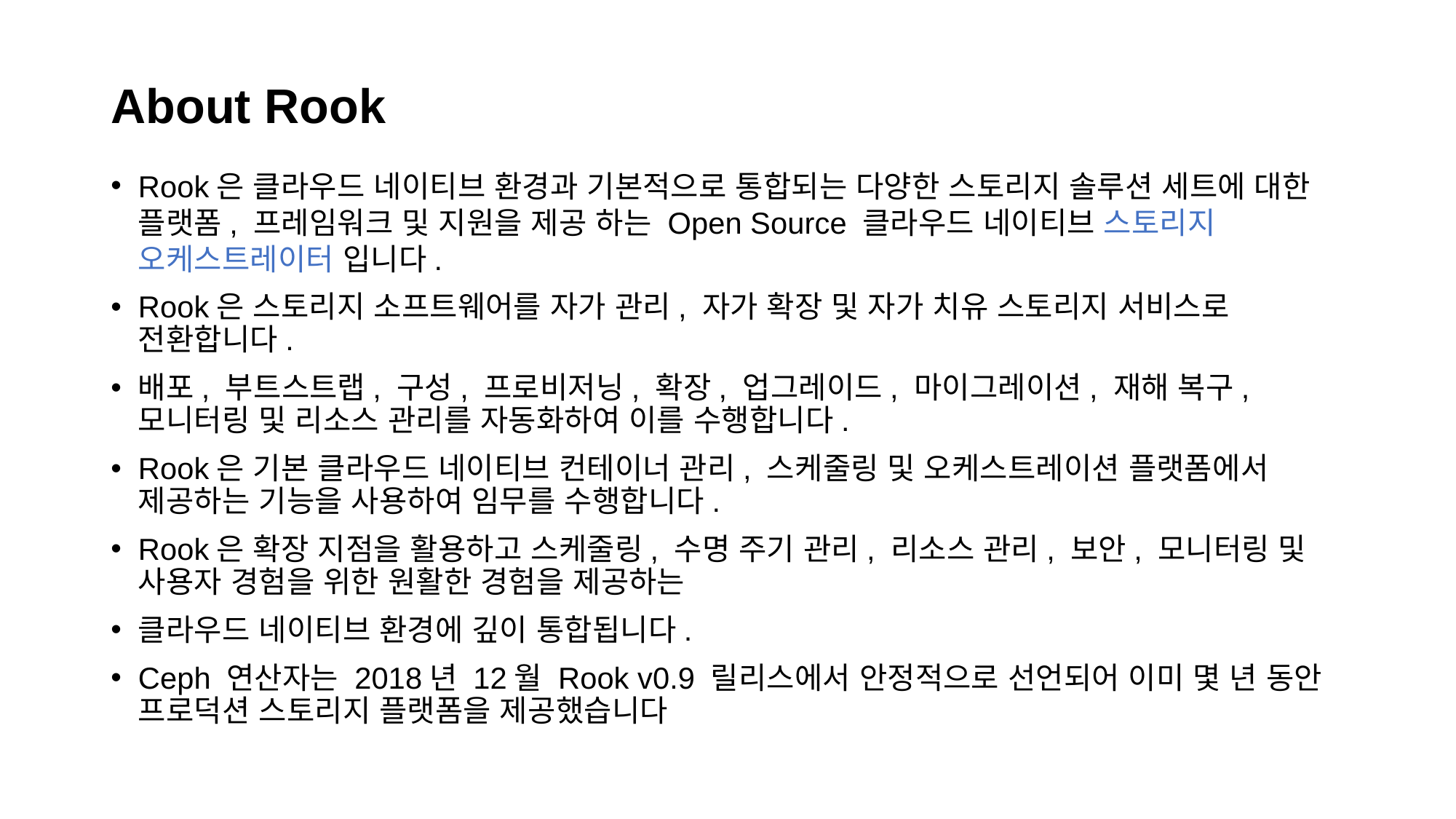

# About Rook
Rook은 클라우드 네이티브 환경과 기본적으로 통합되는 다양한 스토리지 솔루션 세트에 대한 플랫폼, 프레임워크 및 지원을 제공 하는 Open Source 클라우드 네이티브 스토리지 오케스트레이터 입니다.
Rook은 스토리지 소프트웨어를 자가 관리, 자가 확장 및 자가 치유 스토리지 서비스로 전환합니다.
배포, 부트스트랩, 구성, 프로비저닝, 확장, 업그레이드, 마이그레이션, 재해 복구, 모니터링 및 리소스 관리를 자동화하여 이를 수행합니다.
Rook은 기본 클라우드 네이티브 컨테이너 관리, 스케줄링 및 오케스트레이션 플랫폼에서 제공하는 기능을 사용하여 임무를 수행합니다.
Rook은 확장 지점을 활용하고 스케줄링, 수명 주기 관리, 리소스 관리, 보안, 모니터링 및 사용자 경험을 위한 원활한 경험을 제공하는
클라우드 네이티브 환경에 깊이 통합됩니다.
Ceph 연산자는 2018년 12월 Rook v0.9 릴리스에서 안정적으로 선언되어 이미 몇 년 동안 프로덕션 스토리지 플랫폼을 제공했습니다